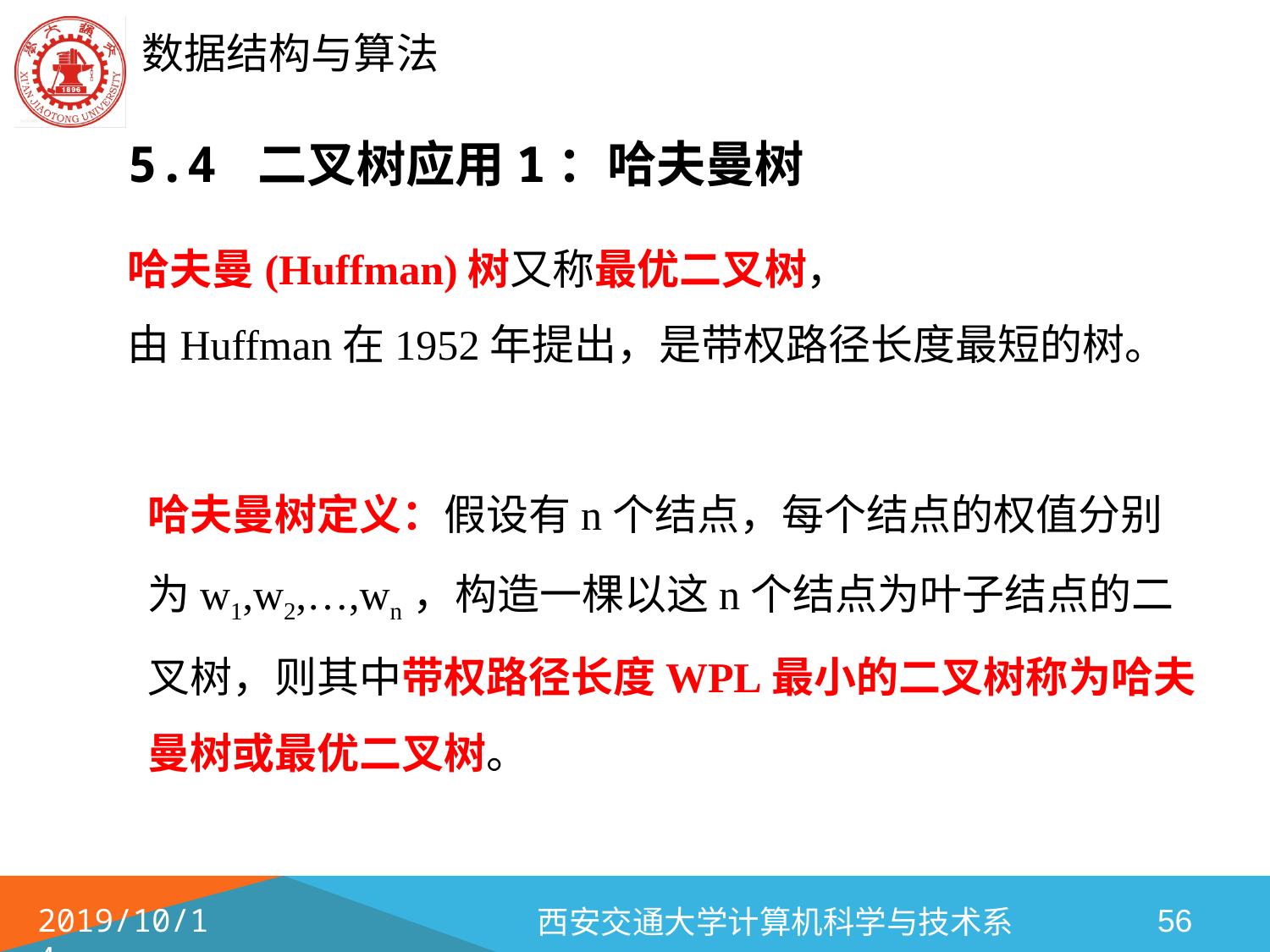

# 5.4 二叉树应用1：哈夫曼树
哈夫曼(Huffman)树又称最优二叉树，
由Huffman在1952年提出，是带权路径长度最短的树。
哈夫曼树定义：假设有n个结点，每个结点的权值分别为w1,w2,…,wn，构造一棵以这n个结点为叶子结点的二叉树，则其中带权路径长度WPL最小的二叉树称为哈夫曼树或最优二叉树。